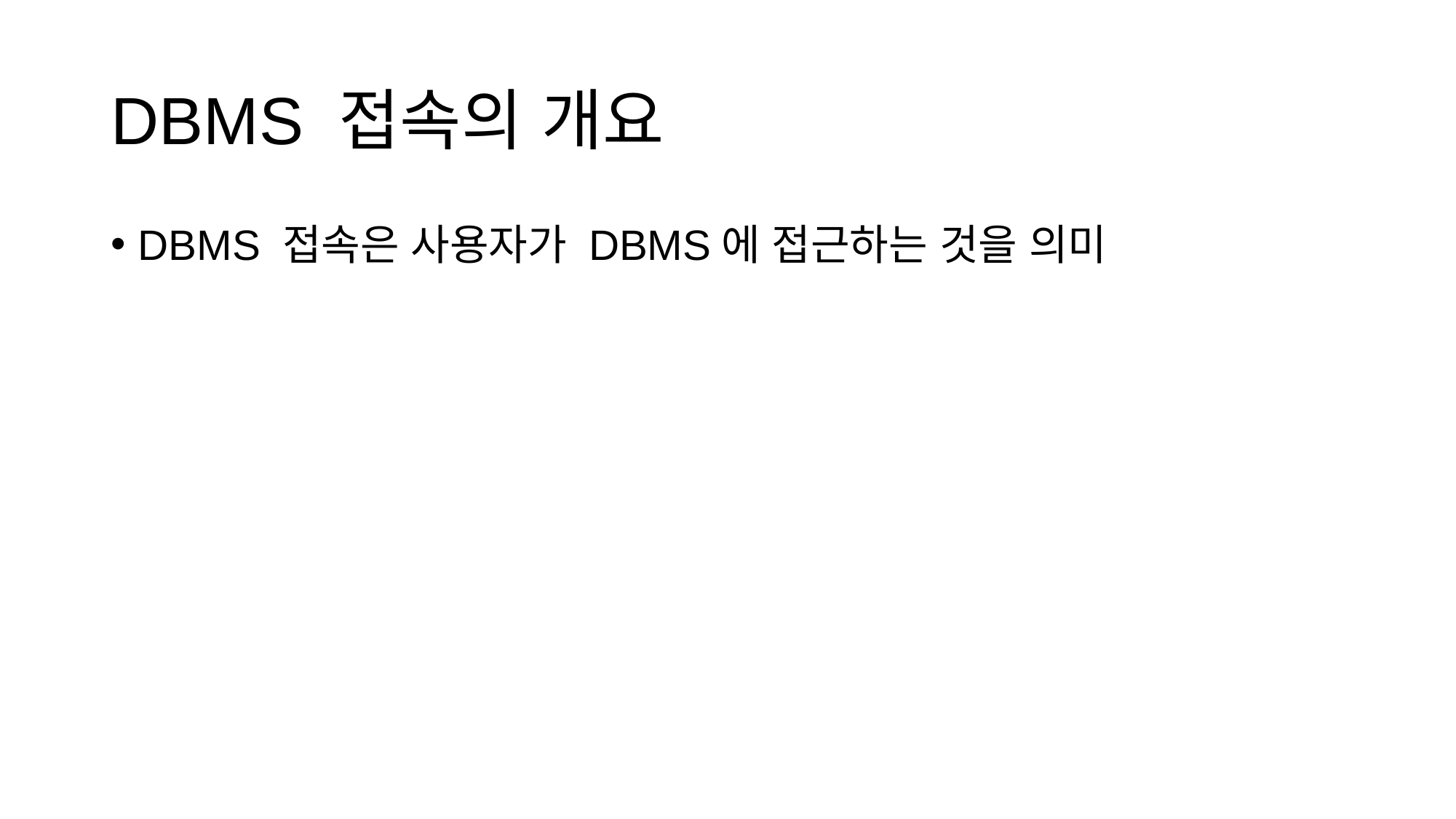

# DBMS 접속의 개요
DBMS 접속은 사용자가 DBMS에 접근하는 것을 의미